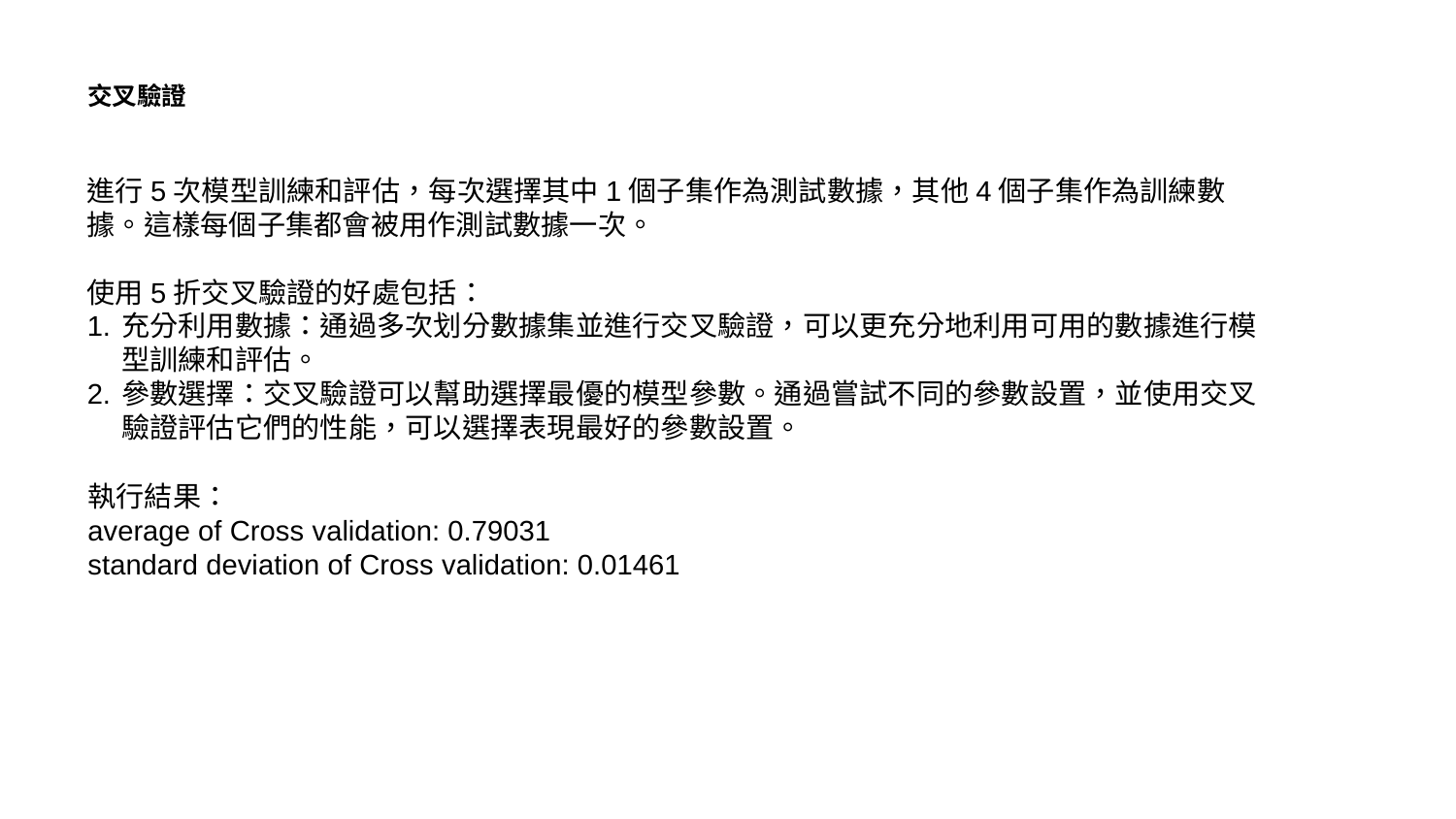

# 交叉驗證
進行5次模型訓練和評估，每次選擇其中1個子集作為測試數據，其他4個子集作為訓練數據。這樣每個子集都會被用作測試數據一次。

使用5折交叉驗證的好處包括：
充分利用數據：通過多次划分數據集並進行交叉驗證，可以更充分地利用可用的數據進行模型訓練和評估。
參數選擇：交叉驗證可以幫助選擇最優的模型參數。通過嘗試不同的參數設置，並使用交叉驗證評估它們的性能，可以選擇表現最好的參數設置。
執行結果：
average of Cross validation: 0.79031
standard deviation of Cross validation: 0.01461